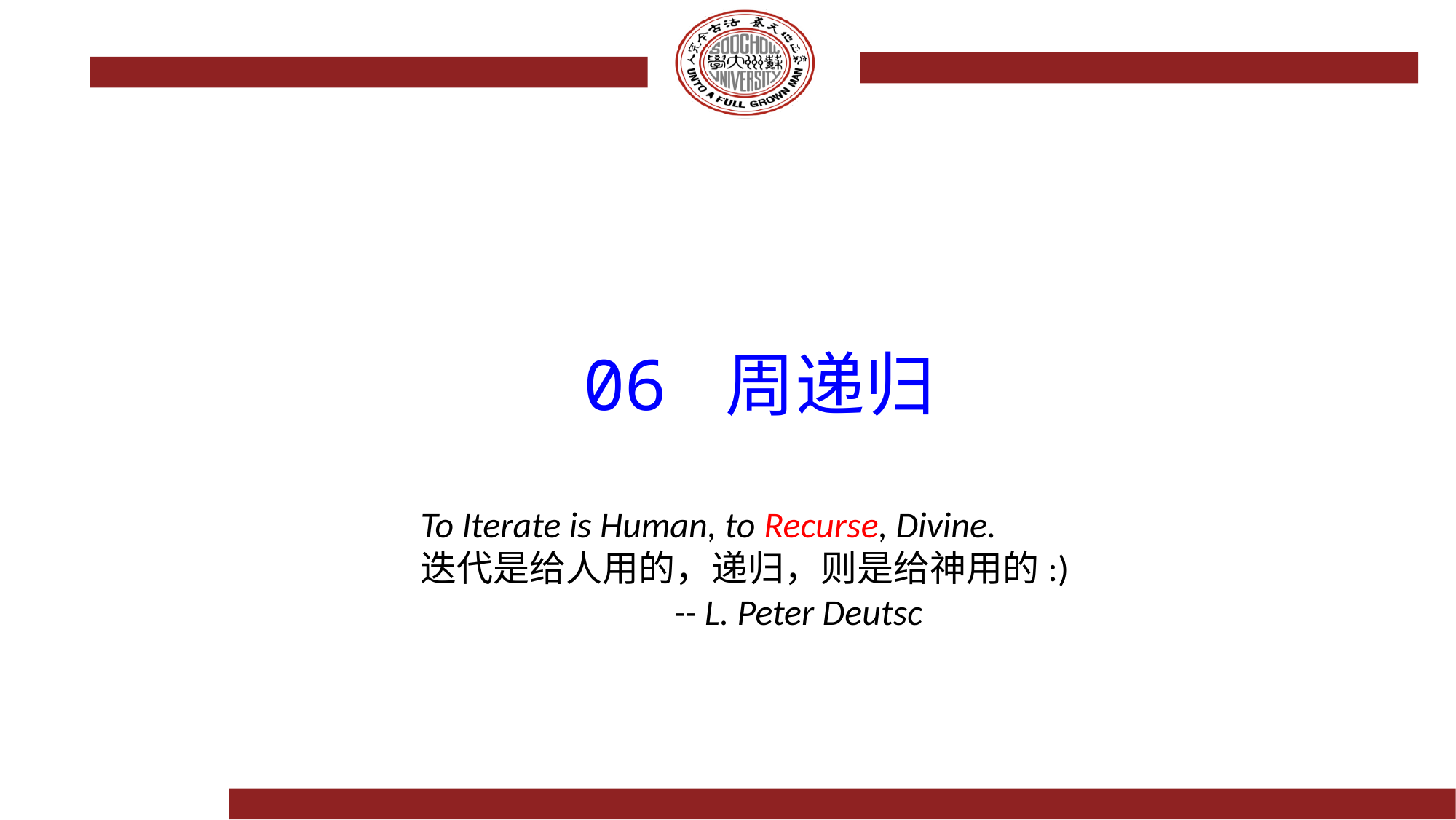

# 06 周递归
To Iterate is Human, to Recurse, Divine.
迭代是给人用的，递归，则是给神用的:)
                               -- L. Peter Deutsc